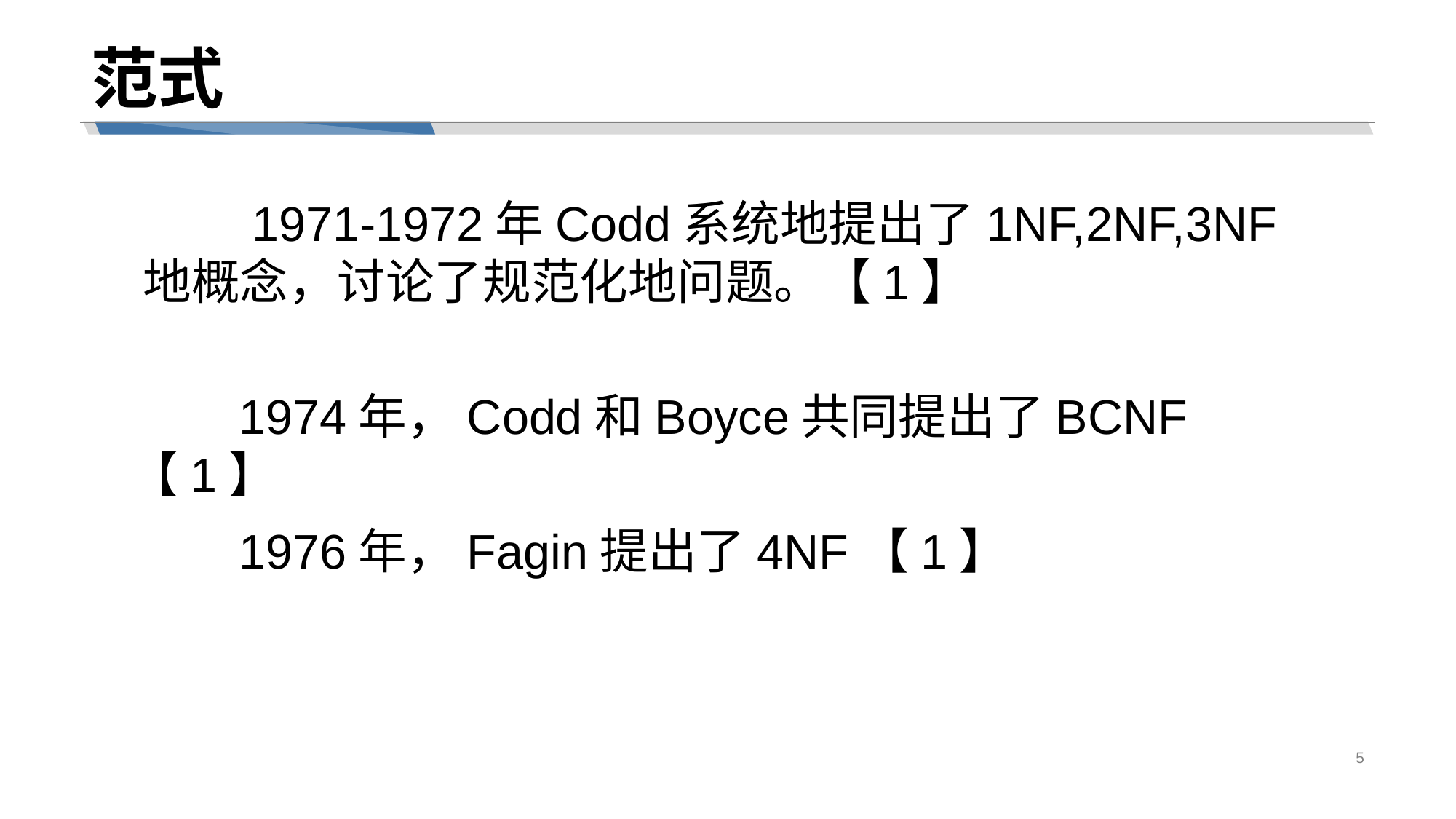

# 范式
	1971-1972年Codd系统地提出了1NF,2NF,3NF地概念，讨论了规范化地问题。【1】
	1974年，Codd和Boyce共同提出了BCNF【1】
	1976年，Fagin提出了4NF【1】
5